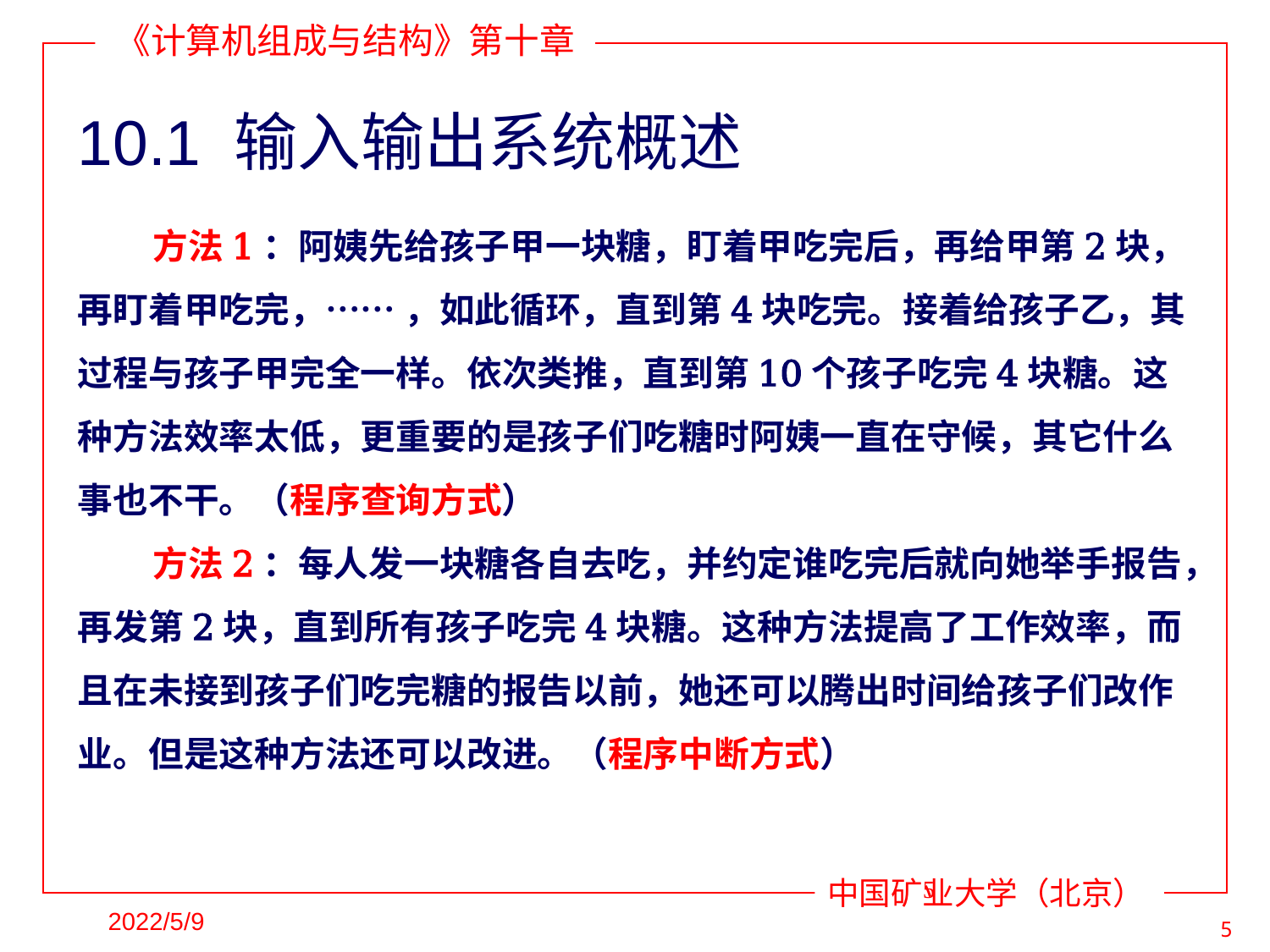

# 10.1 输入输出系统概述
方法1：阿姨先给孩子甲一块糖，盯着甲吃完后，再给甲第2块，再盯着甲吃完，…… ，如此循环，直到第4块吃完。接着给孩子乙，其过程与孩子甲完全一样。依次类推，直到第10个孩子吃完4块糖。这种方法效率太低，更重要的是孩子们吃糖时阿姨一直在守候，其它什么事也不干。（程序查询方式）
方法2：每人发一块糖各自去吃，并约定谁吃完后就向她举手报告，再发第2块，直到所有孩子吃完4块糖。这种方法提高了工作效率，而且在未接到孩子们吃完糖的报告以前，她还可以腾出时间给孩子们改作业。但是这种方法还可以改进。（程序中断方式）
5
2022/5/9